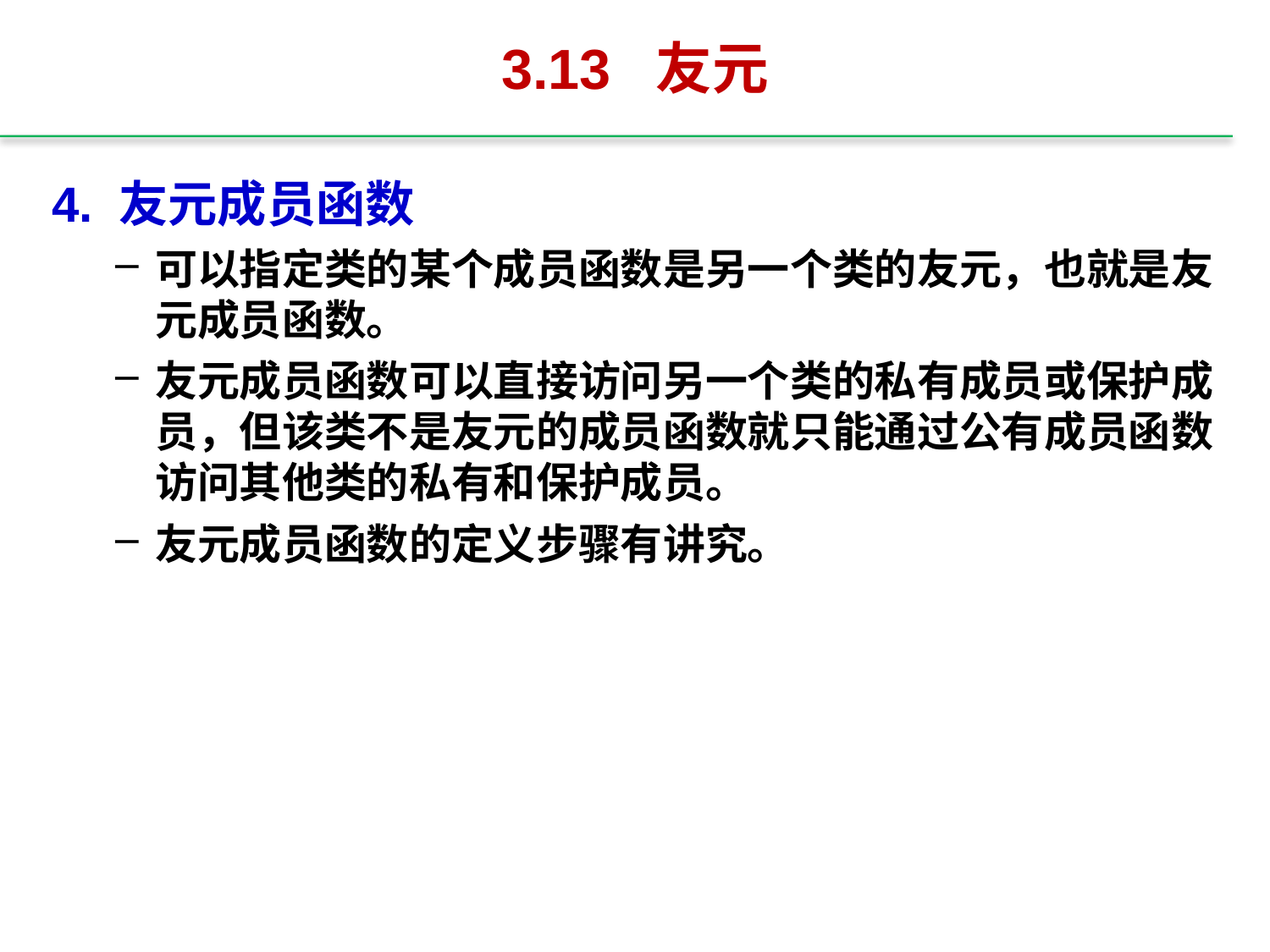

# 3.13  友元
4. 友元成员函数
可以指定类的某个成员函数是另一个类的友元，也就是友元成员函数。
友元成员函数可以直接访问另一个类的私有成员或保护成员，但该类不是友元的成员函数就只能通过公有成员函数访问其他类的私有和保护成员。
友元成员函数的定义步骤有讲究。